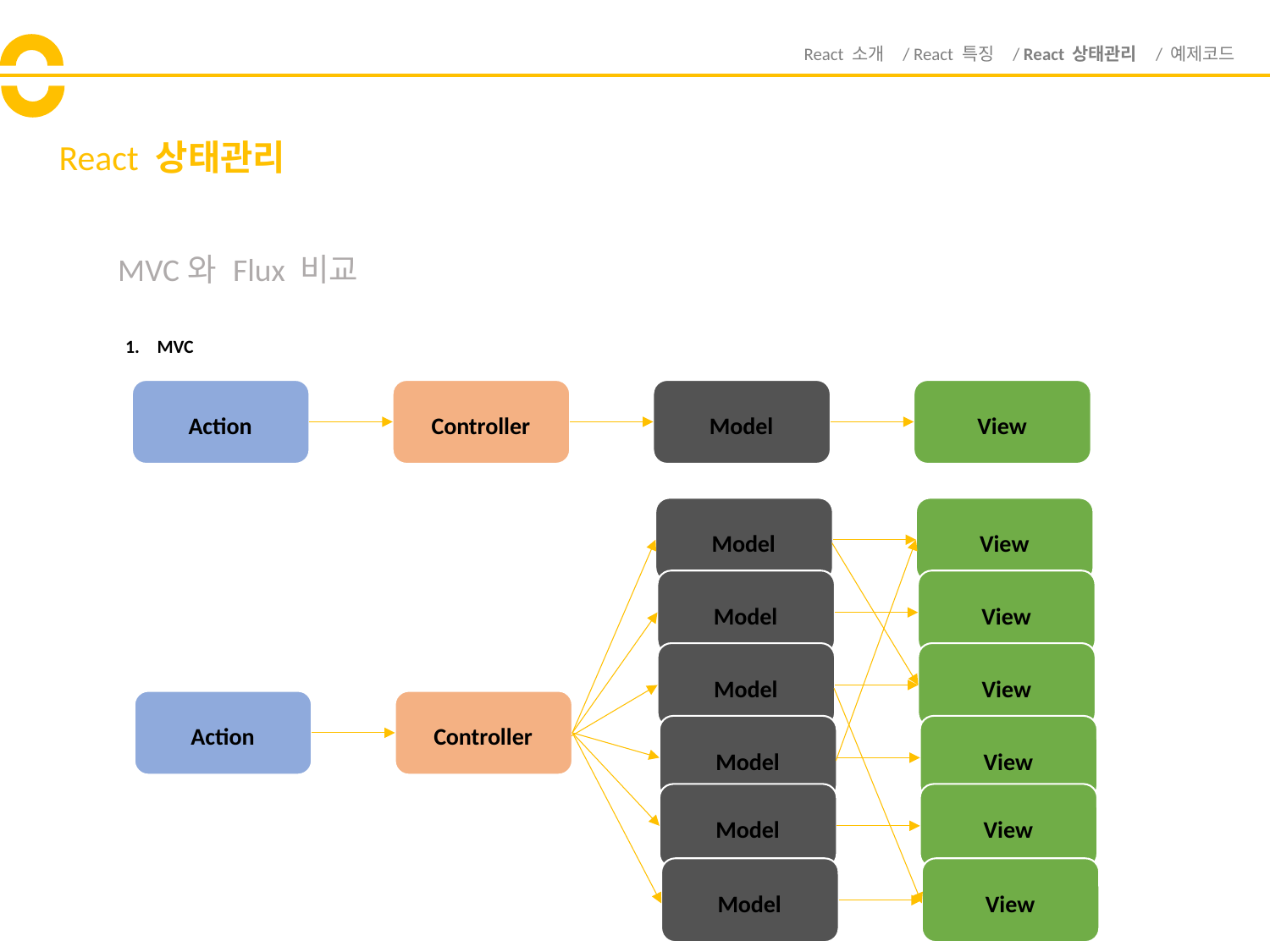

React 소개   / React 특징   / React 상태관리   / 예제코드

# React 상태관리
MVC와 Flux 비교
MVC

Action
Controller
Model
View

Model
View

Model
View

Model
View

Action
Controller

Model
View

Model
View

Model
View